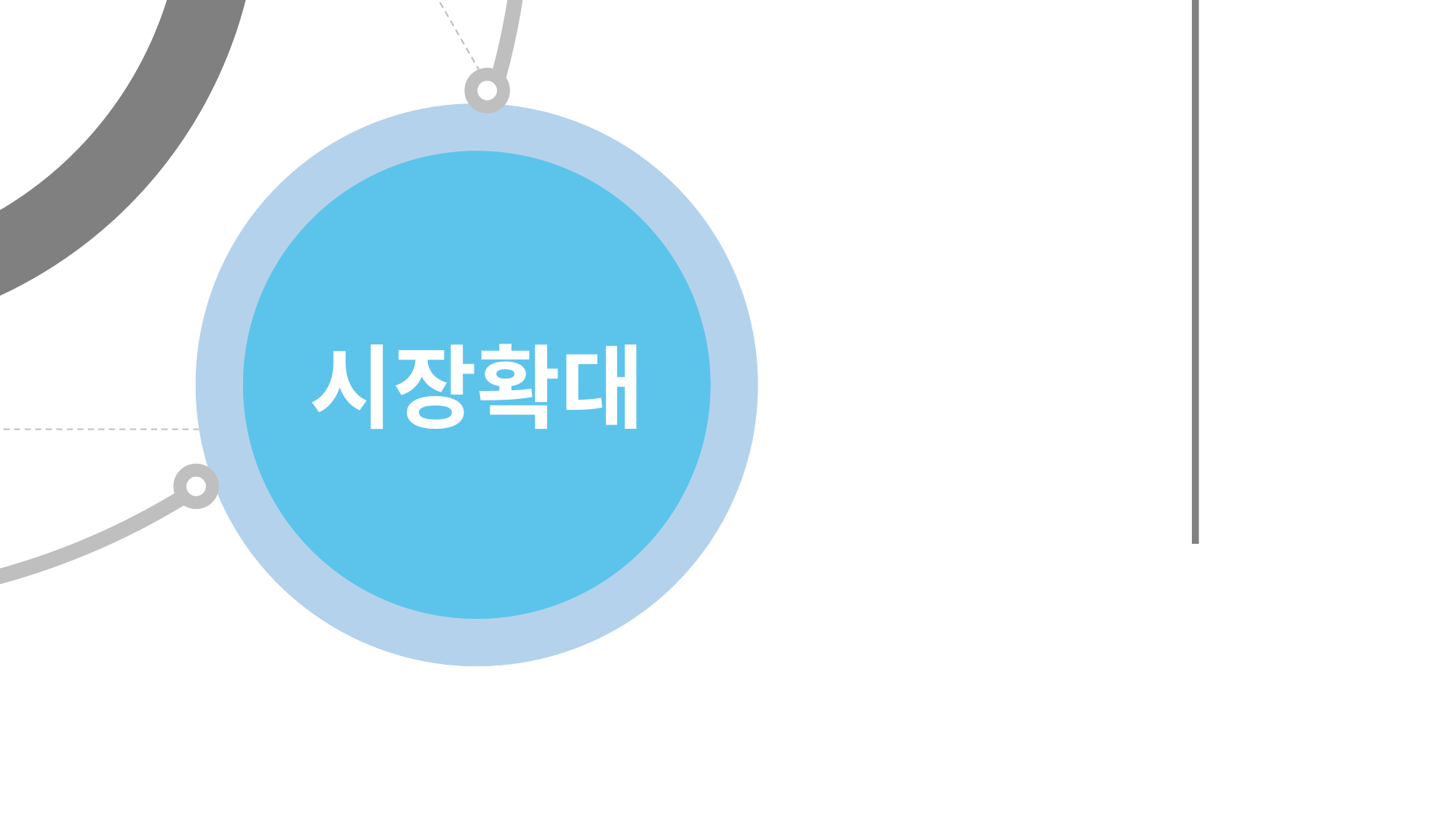

고객만족

 아름다운 경영을 위한
 초 우량기업 육성
경영방침

신뢰구축
시장확대